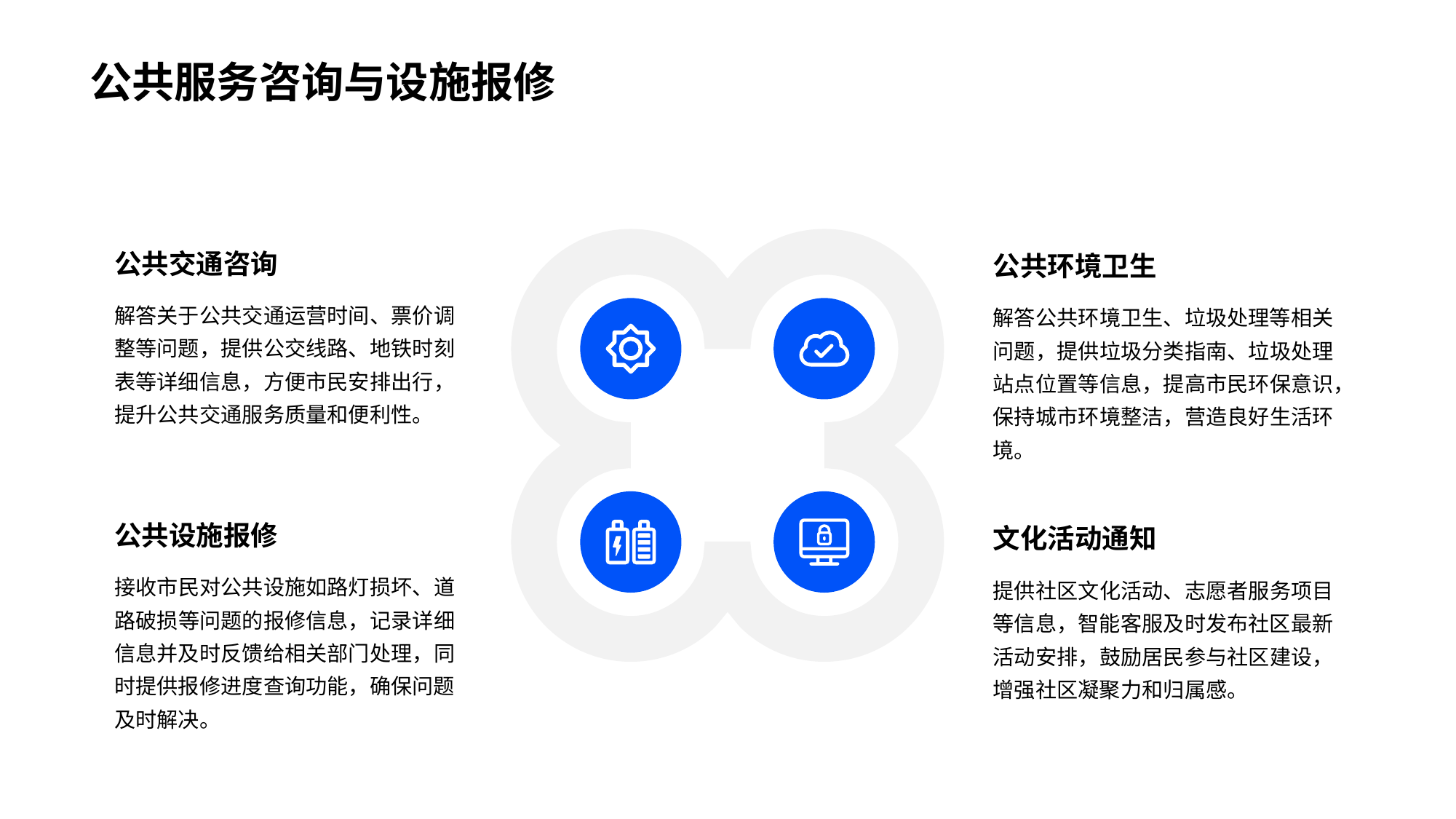

公共服务咨询与设施报修

公共交通咨询
解答关于公共交通运营时间、票价调整等问题，提供公交线路、地铁时刻表等详细信息，方便市民安排出行，提升公共交通服务质量和便利性。
公共环境卫生
解答公共环境卫生、垃圾处理等相关问题，提供垃圾分类指南、垃圾处理站点位置等信息，提高市民环保意识，保持城市环境整洁，营造良好生活环境。
公共设施报修
接收市民对公共设施如路灯损坏、道路破损等问题的报修信息，记录详细信息并及时反馈给相关部门处理，同时提供报修进度查询功能，确保问题及时解决。
文化活动通知
提供社区文化活动、志愿者服务项目等信息，智能客服及时发布社区最新活动安排，鼓励居民参与社区建设，增强社区凝聚力和归属感。